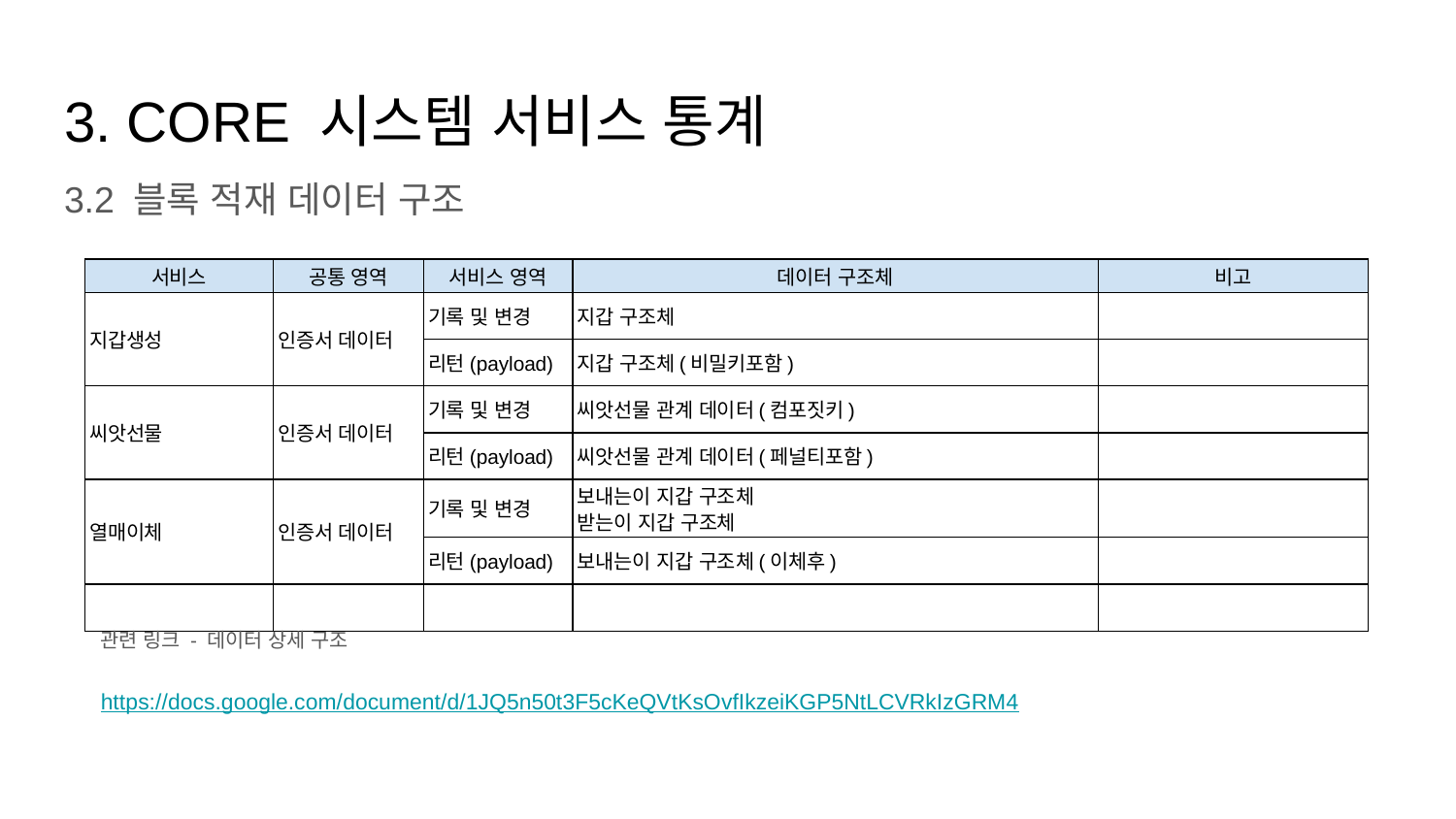

# 3. CORE 시스템 서비스 통계
3.2 블록 적재 데이터 구조

| 서비스 | 공통 영역 | 서비스 영역 | 데이터 구조체 | 비고 |
| --- | --- | --- | --- | --- |
| 지갑생성 | 인증서 데이터 | 기록 및 변경 | 지갑 구조체 |  |
|  |  | 리턴(payload) | 지갑 구조체(비밀키포함) |  |
| 씨앗선물 | 인증서 데이터 | 기록 및 변경 | 씨앗선물 관계 데이터(컴포짓키) |  |
|  |  | 리턴(payload) | 씨앗선물 관계 데이터(페널티포함) |  |
| 열매이체 | 인증서 데이터 | 기록 및 변경 | 보내는이 지갑 구조체 받는이 지갑 구조체 |  |
|  |  | 리턴(payload) | 보내는이 지갑 구조체(이체후) |  |
|  |  |  |  |  |
관련 링크 - 데이터 상세 구조
https://docs.google.com/document/d/1JQ5n50t3F5cKeQVtKsOvfIkzeiKGP5NtLCVRkIzGRM4